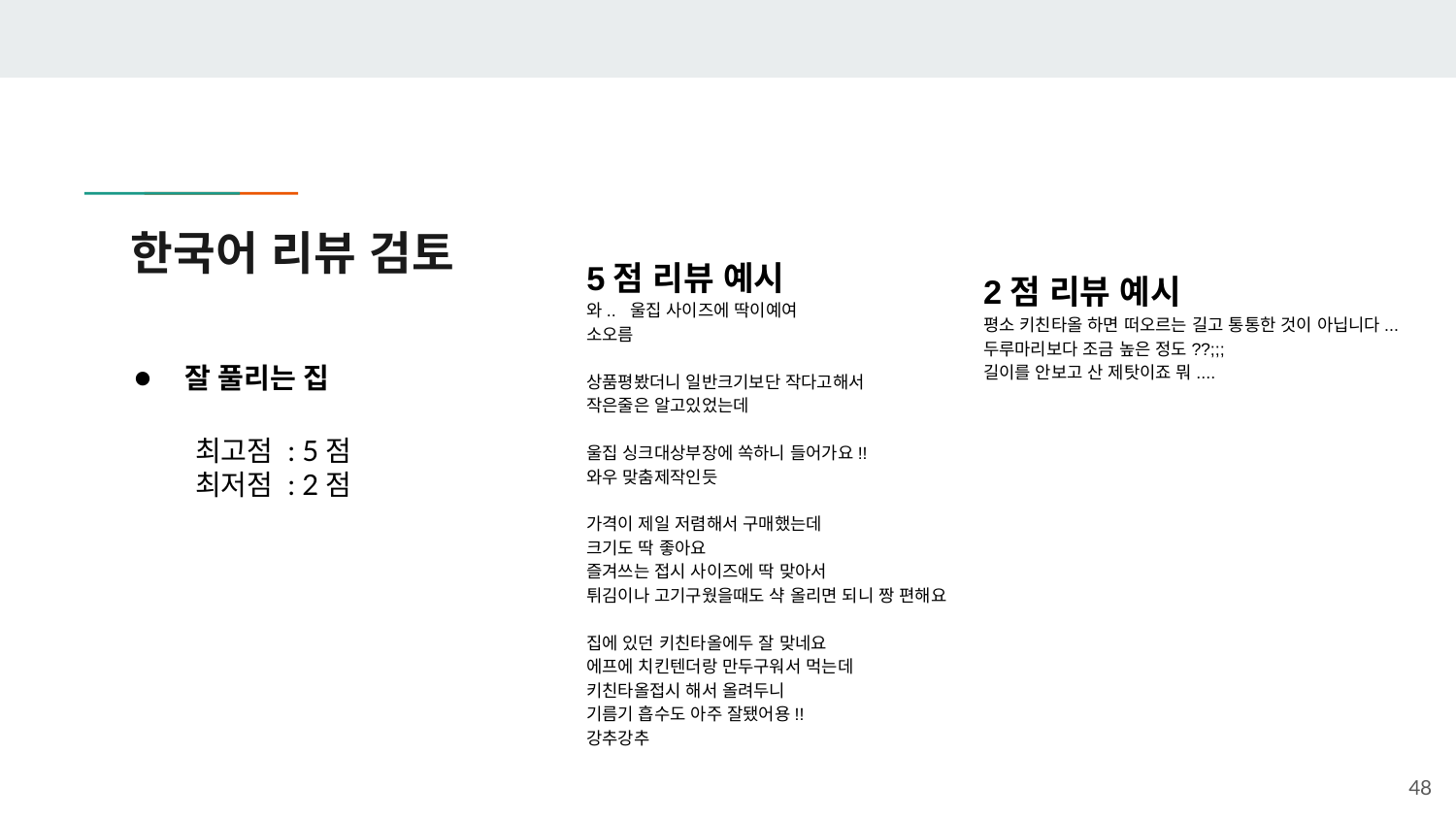

# 한국어 리뷰 검토
5점 리뷰 예시
와..  울집 사이즈에 딱이예여
소오름

상품평봤더니 일반크기보단 작다고해서
작은줄은 알고있었는데

울집 싱크대상부장에 쏙하니 들어가요!!
와우 맞춤제작인듯

가격이 제일 저렴해서 구매했는데
크기도 딱 좋아요
즐겨쓰는 접시 사이즈에 딱 맞아서
튀김이나 고기구웠을때도 샥 올리면 되니 짱 편해요

집에 있던 키친타올에두 잘 맞네요
에프에 치킨텐더랑 만두구워서 먹는데
키친타올접시 해서 올려두니
기름기 흡수도 아주 잘됐어용!!
강추강추
2점 리뷰 예시
평소 키친타올 하면 떠오르는 길고 통통한 것이 아닙니다...
두루마리보다 조금 높은 정도??;;;
길이를 안보고 산 제탓이죠 뭐....
잘 풀리는 집
최고점 : 5점
최저점 : 2점
48